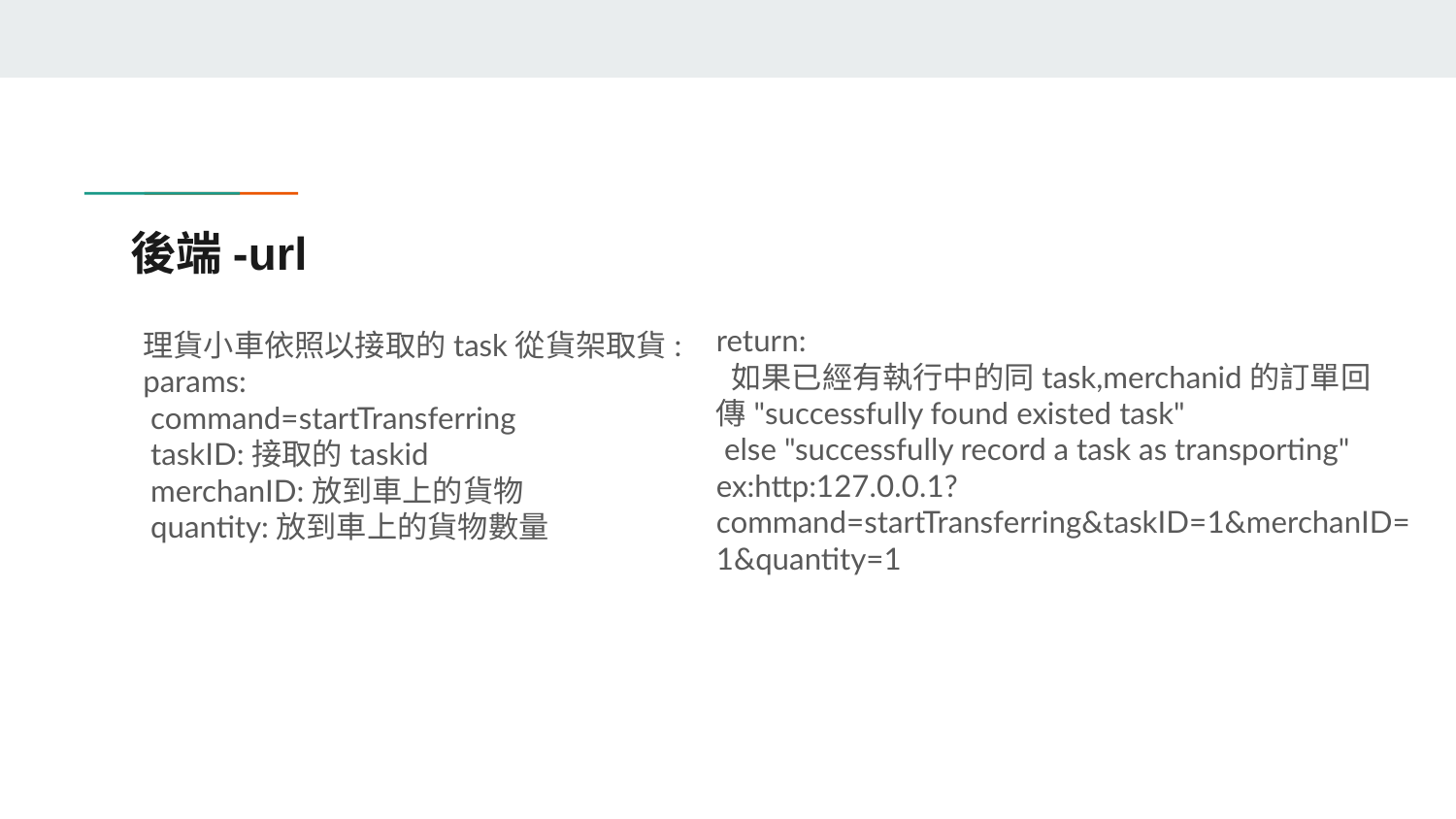

# 後端-url
return:
 如果已經有執行中的同task,merchanid的訂單回傳"successfully found existed task"
 else "successfully record a task as transporting"
ex:http:127.0.0.1?command=startTransferring&taskID=1&merchanID=1&quantity=1

理貨小車依照以接取的task從貨架取貨:
params:
 command=startTransferring
 taskID:接取的taskid
 merchanID:放到車上的貨物
 quantity:放到車上的貨物數量